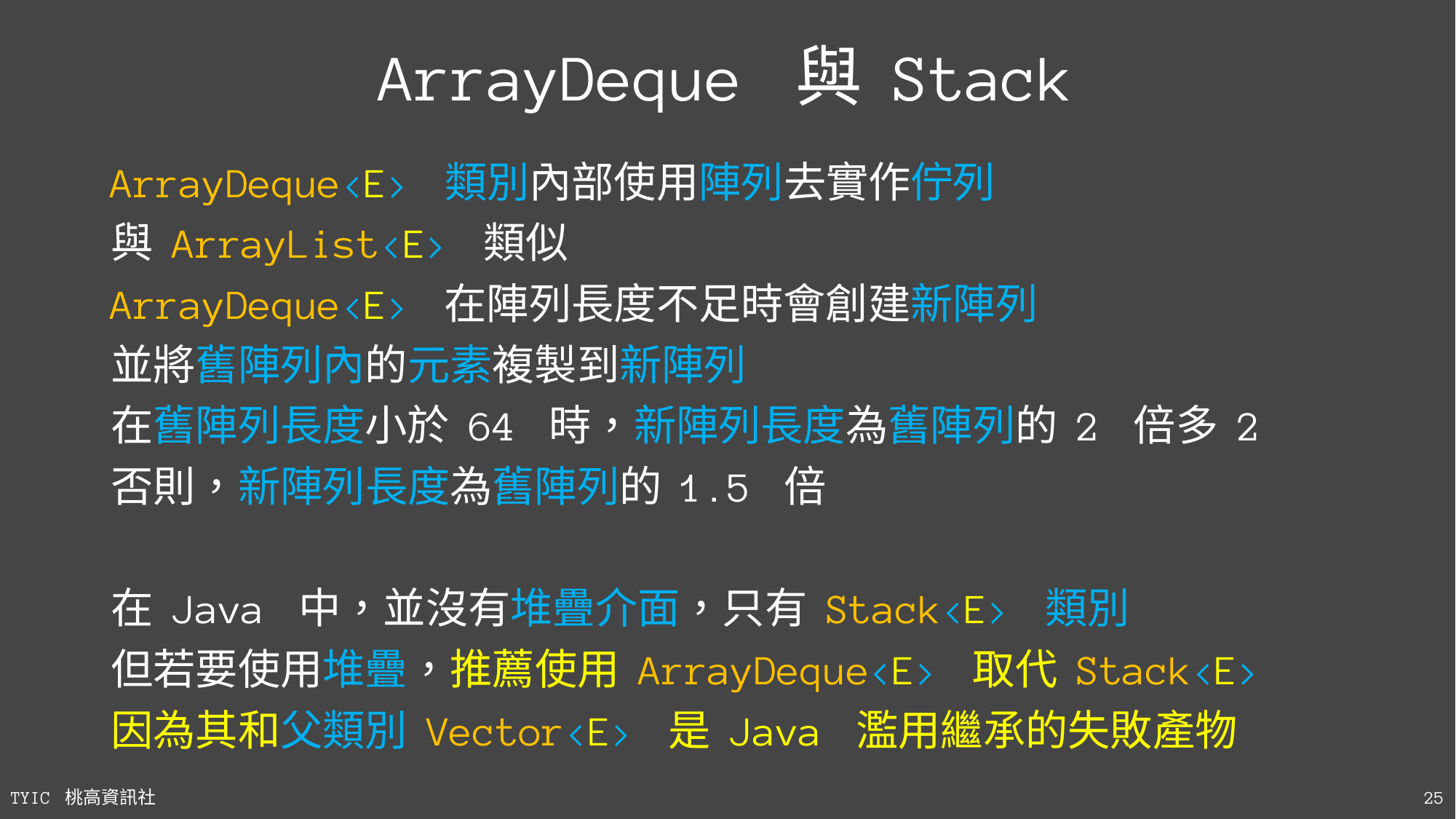

# ArrayDeque 與 Stack
ArrayDeque<E> 類別內部使用陣列去實作佇列
與 ArrayList<E> 類似
ArrayDeque<E> 在陣列長度不足時會創建新陣列
並將舊陣列內的元素複製到新陣列
在舊陣列長度小於 64 時，新陣列長度為舊陣列的 2 倍多 2
否則，新陣列長度為舊陣列的 1.5 倍

在 Java 中，並沒有堆疊介面，只有 Stack<E> 類別
但若要使用堆疊，推薦使用 ArrayDeque<E> 取代 Stack<E>
因為其和父類別 Vector<E> 是 Java 濫用繼承的失敗產物